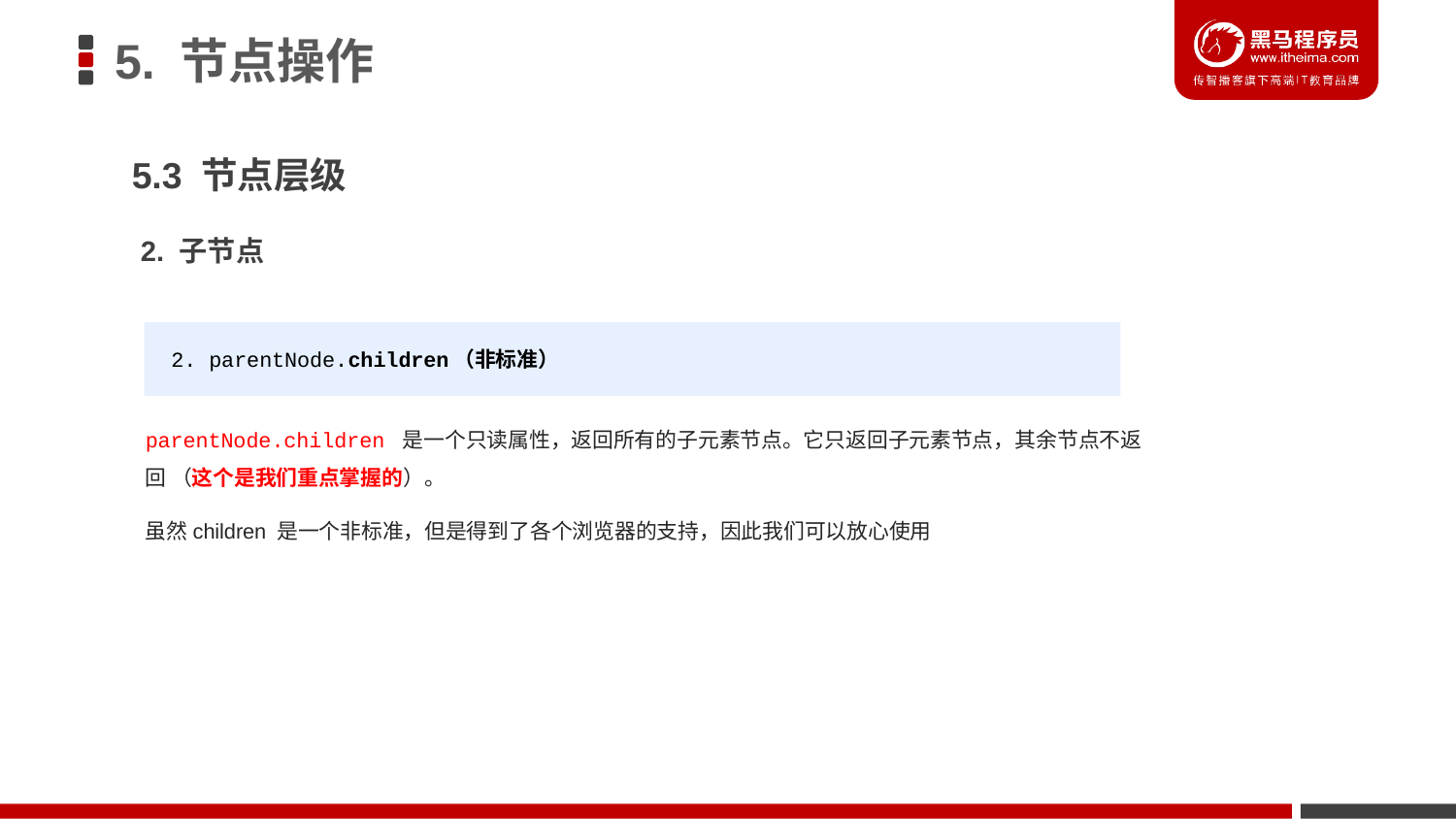

# 5. 节点操作
5.3 节点层级
2. 子节点
 2. parentNode.children（非标准）
parentNode.children 是一个只读属性，返回所有的子元素节点。它只返回子元素节点，其余节点不返回 （这个是我们重点掌握的）。
虽然children 是一个非标准，但是得到了各个浏览器的支持，因此我们可以放心使用